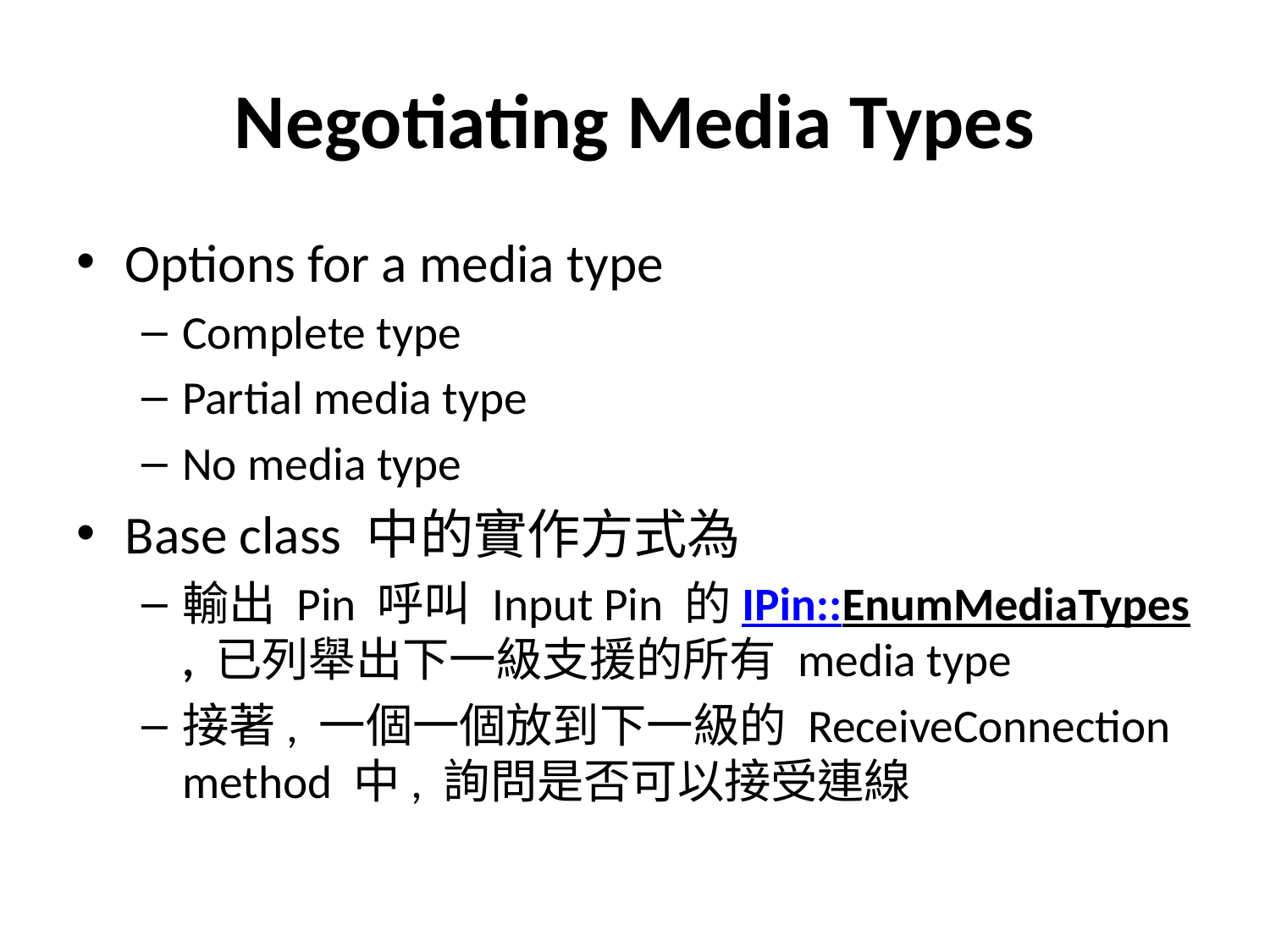

# Negotiating Media Types
Options for a media type
Complete type
Partial media type
No media type
Base class 中的實作方式為
輸出 Pin 呼叫 Input Pin 的IPin::EnumMediaTypes, 已列舉出下一級支援的所有 media type
接著, 一個一個放到下一級的 ReceiveConnection method 中, 詢問是否可以接受連線